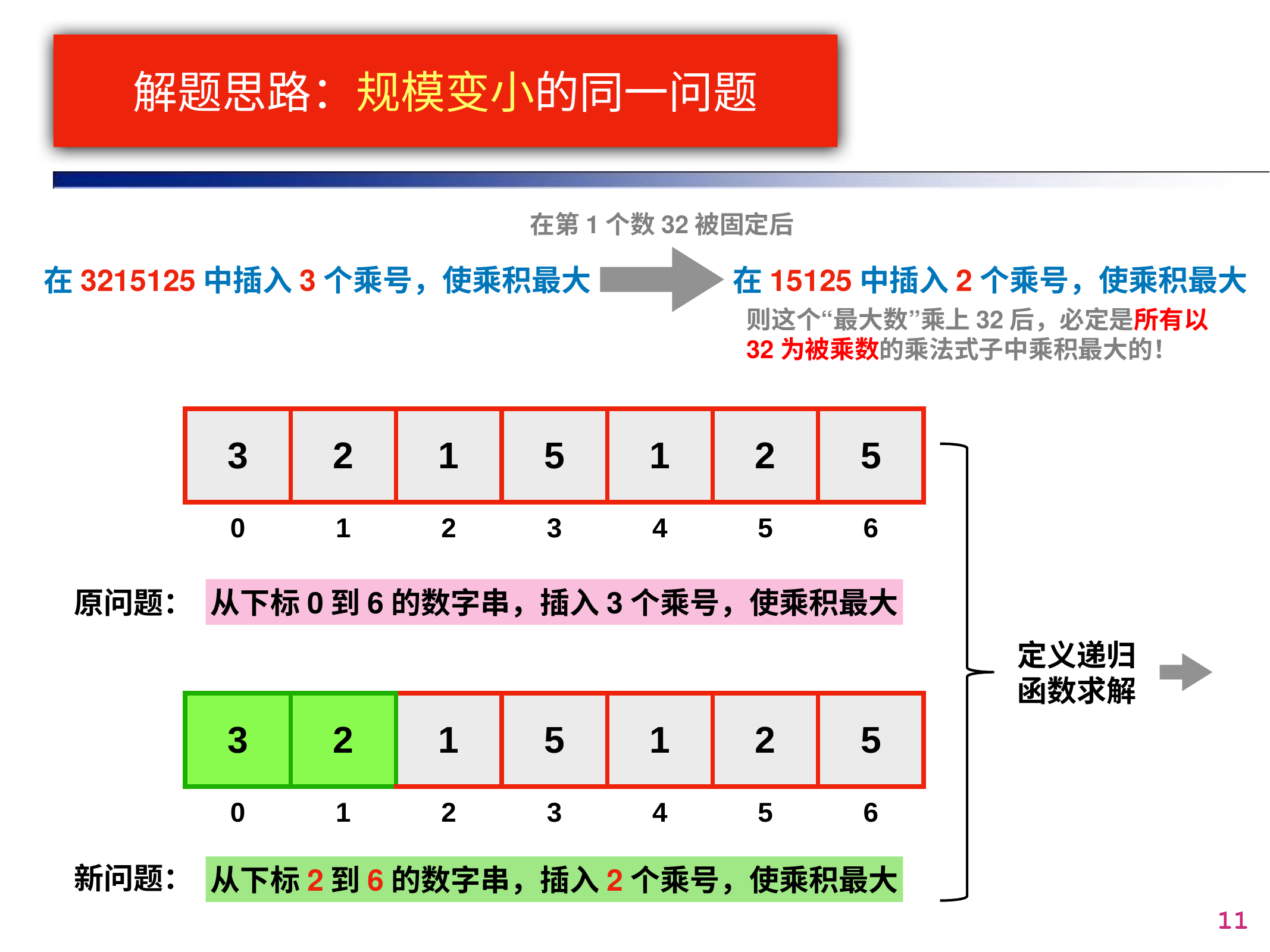

# 解题思路：规模变小的同一问题
在第1个数32被固定后

在3215125中插入3个乘号，使乘积最大
在15125中插入2个乘号，使乘积最大
则这个“最大数”乘上32后，必定是所有以32为被乘数的乘法式子中乘积最大的！
| 3 | 2 | 1 | 5 | 1 | 2 | 5 |
| --- | --- | --- | --- | --- | --- | --- |
| 0 | 1 | 2 | 3 | 4 | 5 | 6 |

从下标0到6的数字串，插入3个乘号，使乘积最大
原问题：
定义递归函数求解

| 3 | 2 | 1 | 5 | 1 | 2 | 5 |
| --- | --- | --- | --- | --- | --- | --- |
| 0 | 1 | 2 | 3 | 4 | 5 | 6 |
从下标2到6的数字串，插入2个乘号，使乘积最大
新问题：
11